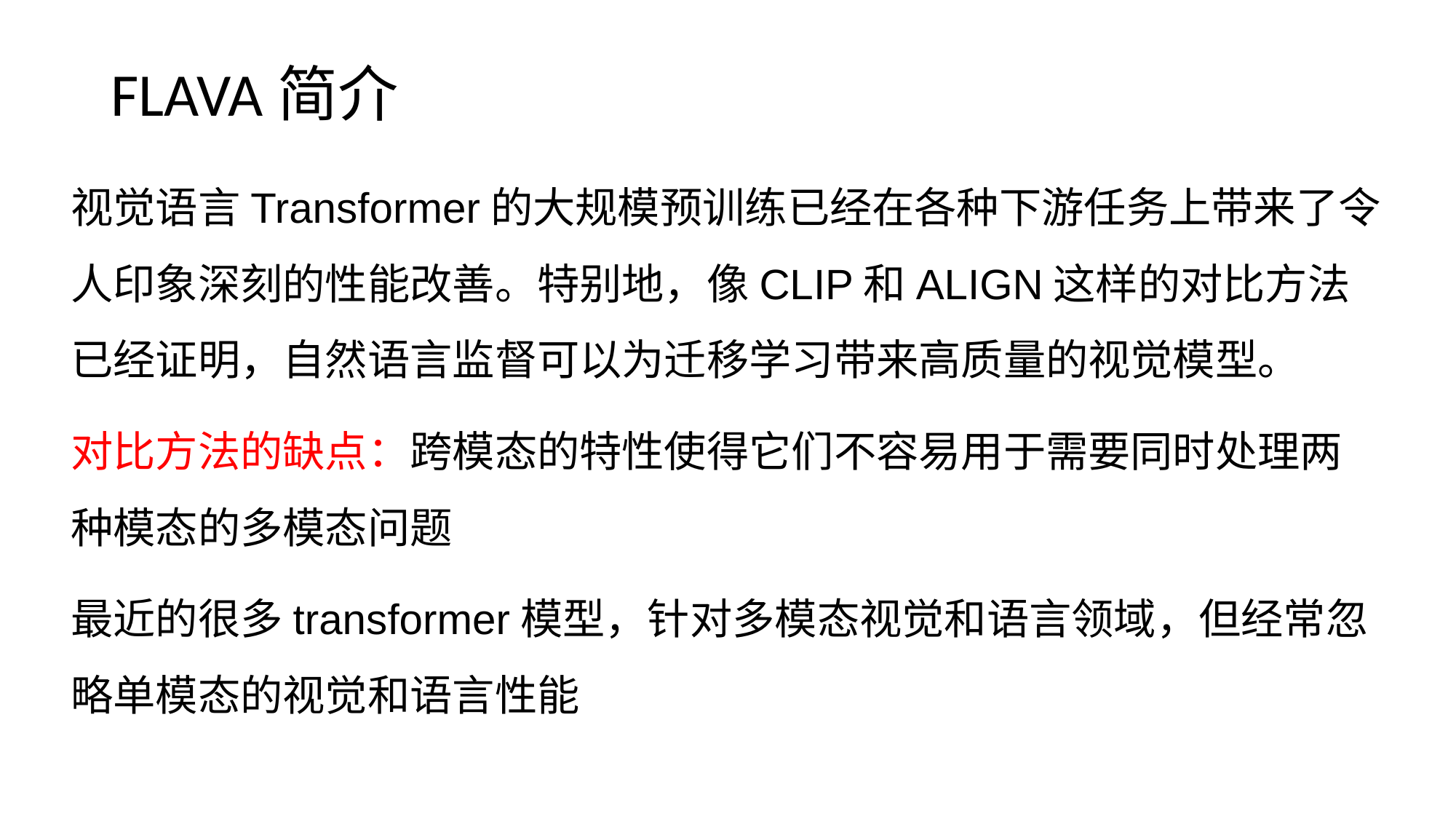

# FLAVA简介
视觉语言Transformer的大规模预训练已经在各种下游任务上带来了令人印象深刻的性能改善。特别地，像CLIP和ALIGN这样的对比方法已经证明，自然语言监督可以为迁移学习带来高质量的视觉模型。
对比方法的缺点：跨模态的特性使得它们不容易用于需要同时处理两种模态的多模态问题
最近的很多transformer模型，针对多模态视觉和语言领域，但经常忽略单模态的视觉和语言性能